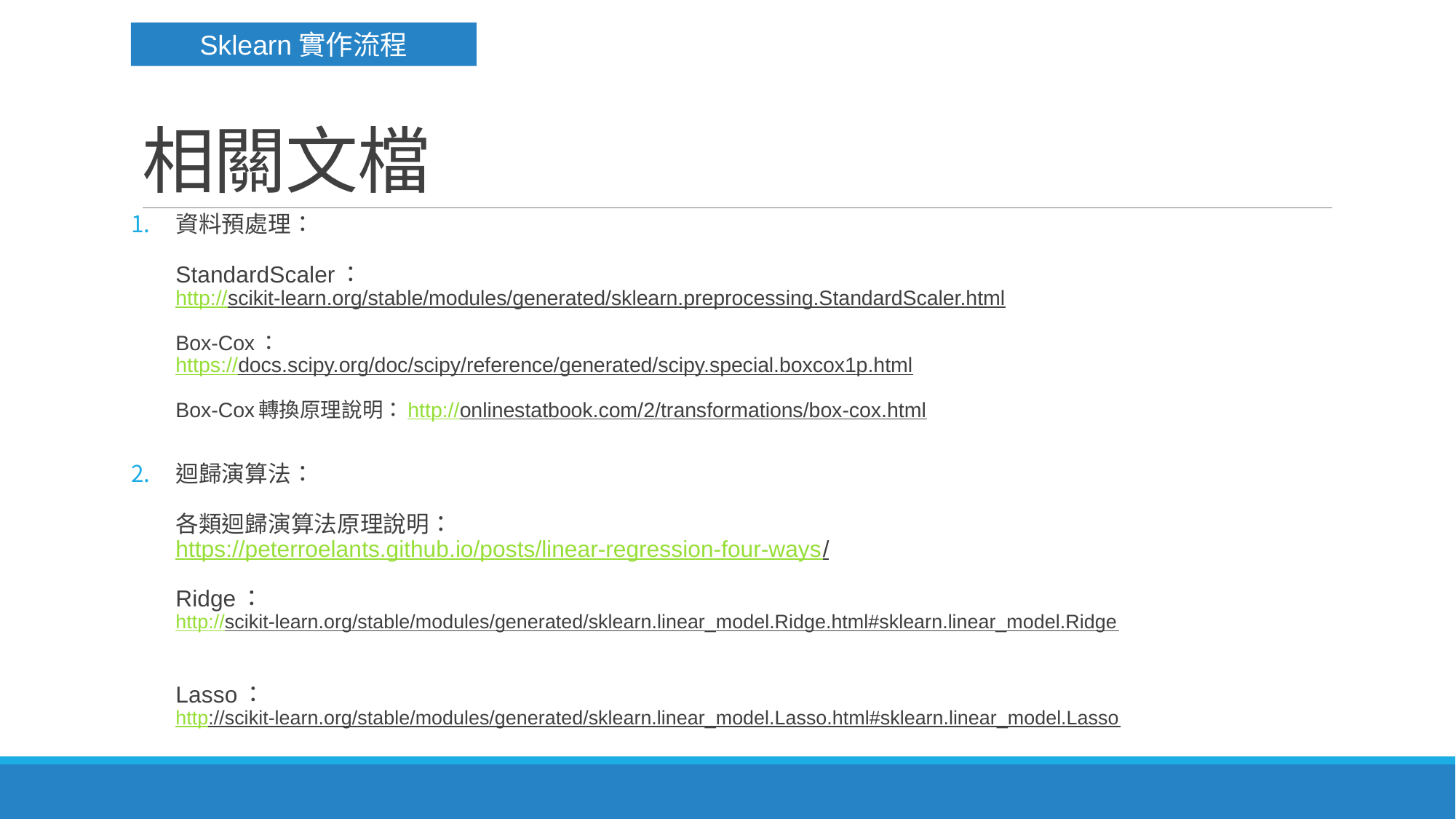

Sklearn實作流程
# 相關文檔
資料預處理：
StandardScaler：
http://scikit-learn.org/stable/modules/generated/sklearn.preprocessing.StandardScaler.html
Box-Cox：
https://docs.scipy.org/doc/scipy/reference/generated/scipy.special.boxcox1p.html
Box-Cox轉換原理說明：http://onlinestatbook.com/2/transformations/box-cox.html
迴歸演算法：
各類迴歸演算法原理說明：
https://peterroelants.github.io/posts/linear-regression-four-ways/
Ridge：
http://scikit-learn.org/stable/modules/generated/sklearn.linear_model.Ridge.html#sklearn.linear_model.Ridge
Lasso：
http://scikit-learn.org/stable/modules/generated/sklearn.linear_model.Lasso.html#sklearn.linear_model.Lasso